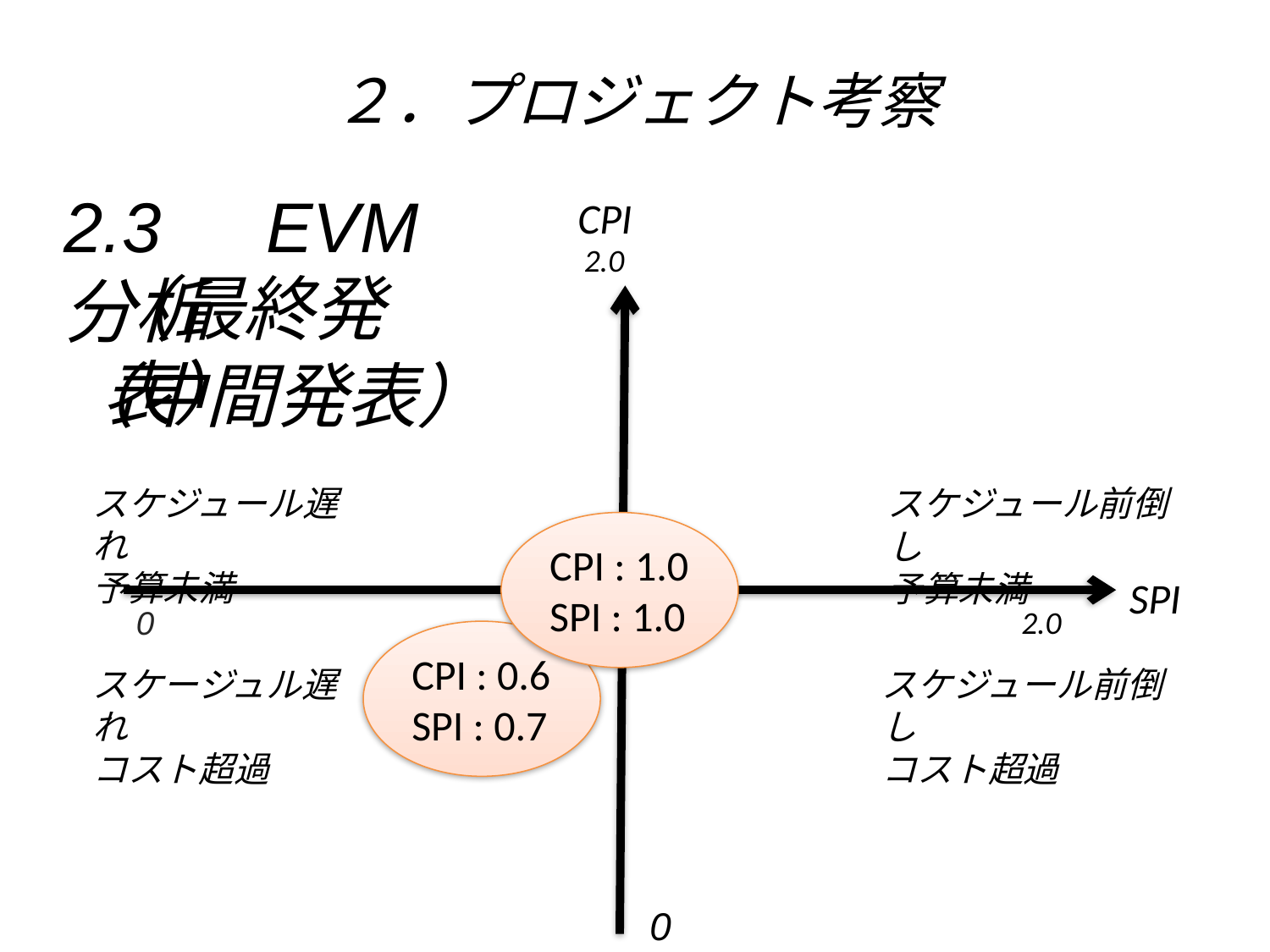

# ２．プロジェクト考察
2.3　EVM分析
（中間発表）
CPI
2.0
スケジュール遅れ
予算未満
スケジュール前倒し
予算未満
SPI
0
1.0
2.0
スケージュル遅れ
コスト超過
スケジュール前倒し
コスト超過
（最終発表）

CPI : 1.0
SPI : 1.0

CPI : 0.6
SPI : 0.7
0